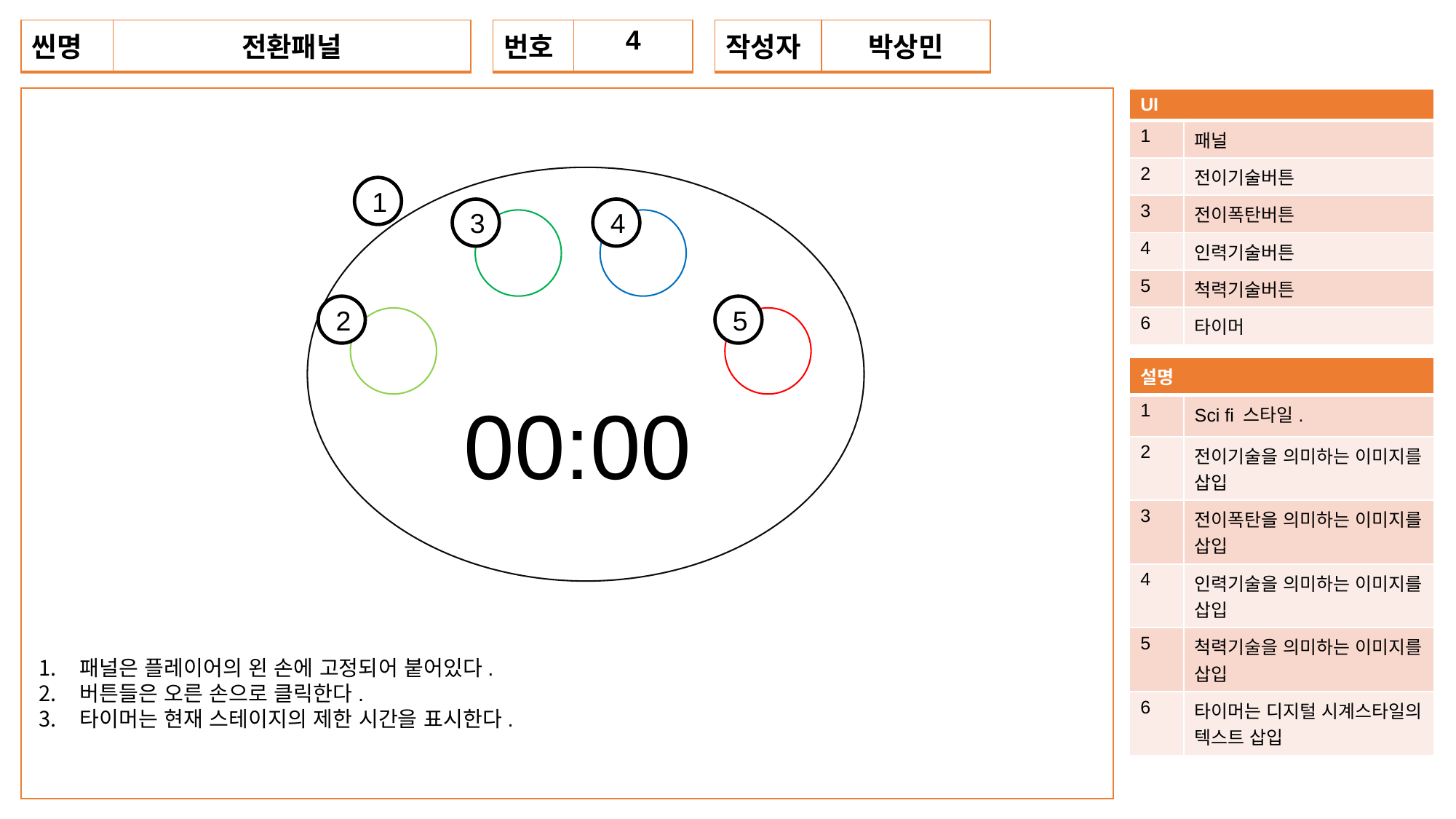

| 씬명 | 전환패널 |
| --- | --- |
| 번호 | 4 |
| --- | --- |
| 작성자 | 박상민 |
| --- | --- |

| UI |  |
| --- | --- |
| 1 | 패널 |
| 2 | 전이기술버튼 |
| 3 | 전이폭탄버튼 |
| 4 | 인력기술버튼 |
| 5 | 척력기술버튼 |
| 6 | 타이머 |

1
4
3

5
2

| 설명 |  |
| --- | --- |
| 1 | Sci fi 스타일. |
| 2 | 전이기술을 의미하는 이미지를 삽입 |
| 3 | 전이폭탄을 의미하는 이미지를 삽입 |
| 4 | 인력기술을 의미하는 이미지를 삽입 |
| 5 | 척력기술을 의미하는 이미지를 삽입 |
| 6 | 타이머는 디지털 시계스타일의 텍스트 삽입 |
00:00
패널은 플레이어의 왼 손에 고정되어 붙어있다.
버튼들은 오른 손으로 클릭한다.
타이머는 현재 스테이지의 제한 시간을 표시한다.